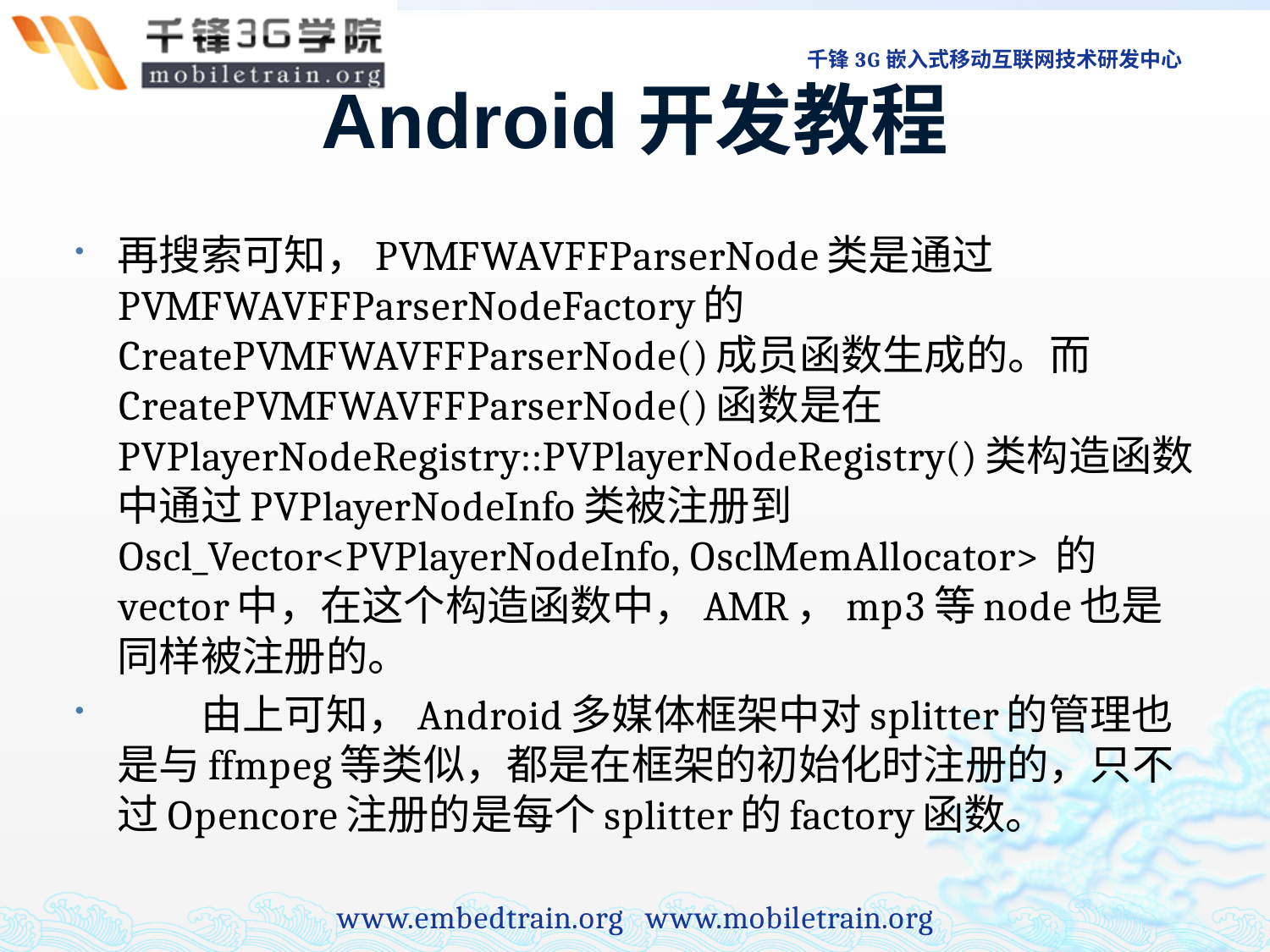

# Android开发教程
再搜索可知，PVMFWAVFFParserNode类是通过PVMFWAVFFParserNodeFactory的CreatePVMFWAVFFParserNode()成员函数生成的。而CreatePVMFWAVFFParserNode()函数是在PVPlayerNodeRegistry::PVPlayerNodeRegistry()类构造函数中通过PVPlayerNodeInfo类被注册到Oscl_Vector<PVPlayerNodeInfo, OsclMemAllocator> 的vector中，在这个构造函数中，AMR，mp3等node也是同样被注册的。
　　由上可知，Android多媒体框架中对splitter的管理也是与ffmpeg等类似，都是在框架的初始化时注册的，只不过Opencore注册的是每个splitter的factory函数。